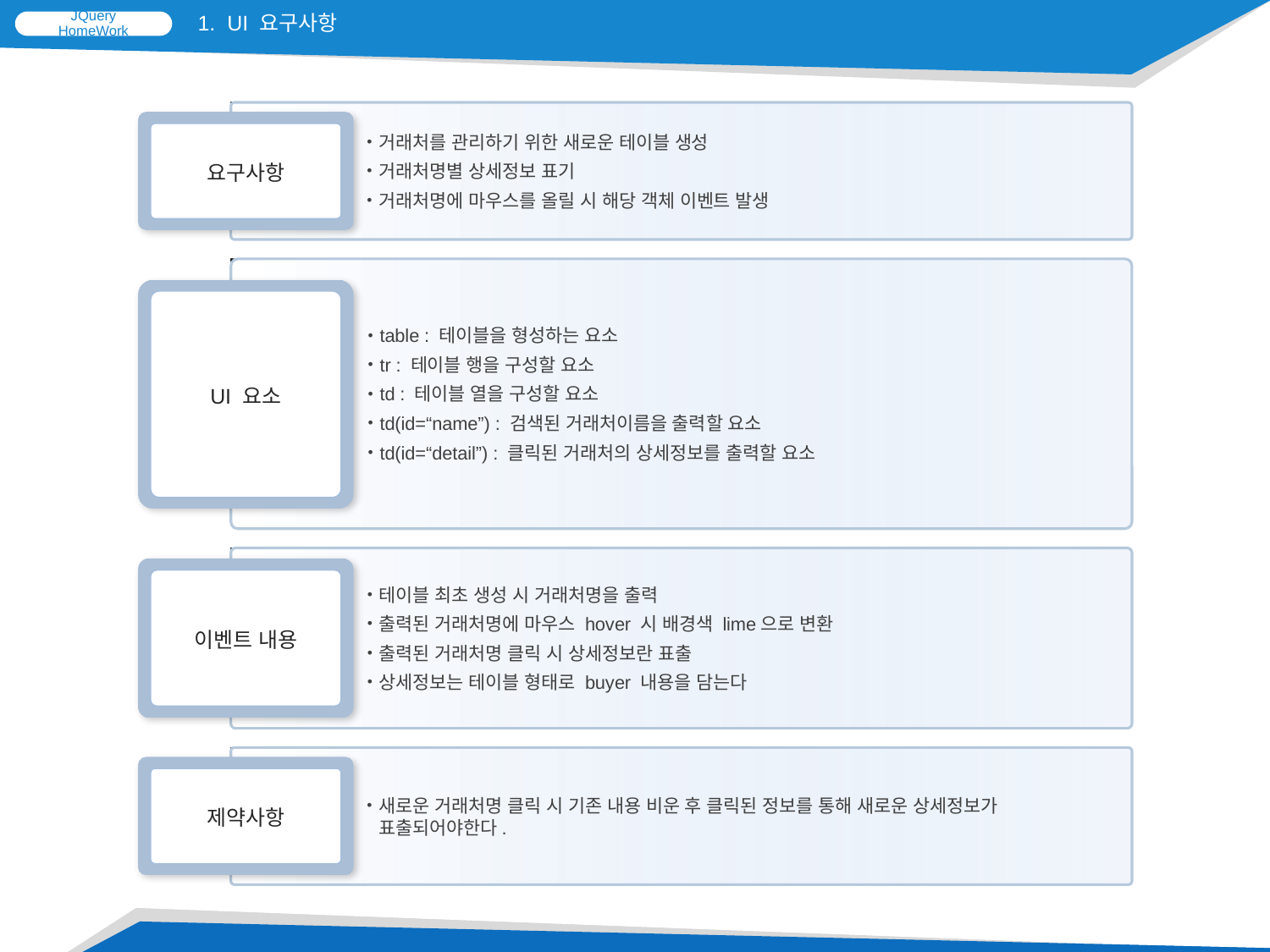

# 1.  UI 요구사항
거래처를 관리하기 위한 새로운 테이블 생성
거래처명별 상세정보 표기
거래처명에 마우스를 올릴 시 해당 객체 이벤트 발생

요구사항
table : 테이블을 형성하는 요소
tr : 테이블 행을 구성할 요소
td : 테이블 열을 구성할 요소
td(id=“name”) : 검색된 거래처이름을 출력할 요소
td(id=“detail”) : 클릭된 거래처의 상세정보를 출력할 요소

UI 요소
테이블 최초 생성 시 거래처명을 출력
출력된 거래처명에 마우스 hover 시 배경색 lime으로 변환
출력된 거래처명 클릭 시 상세정보란 표출
상세정보는 테이블 형태로 buyer 내용을 담는다

이벤트 내용
새로운 거래처명 클릭 시 기존 내용 비운 후 클릭된 정보를 통해 새로운 상세정보가 표출되어야한다.

제약사항